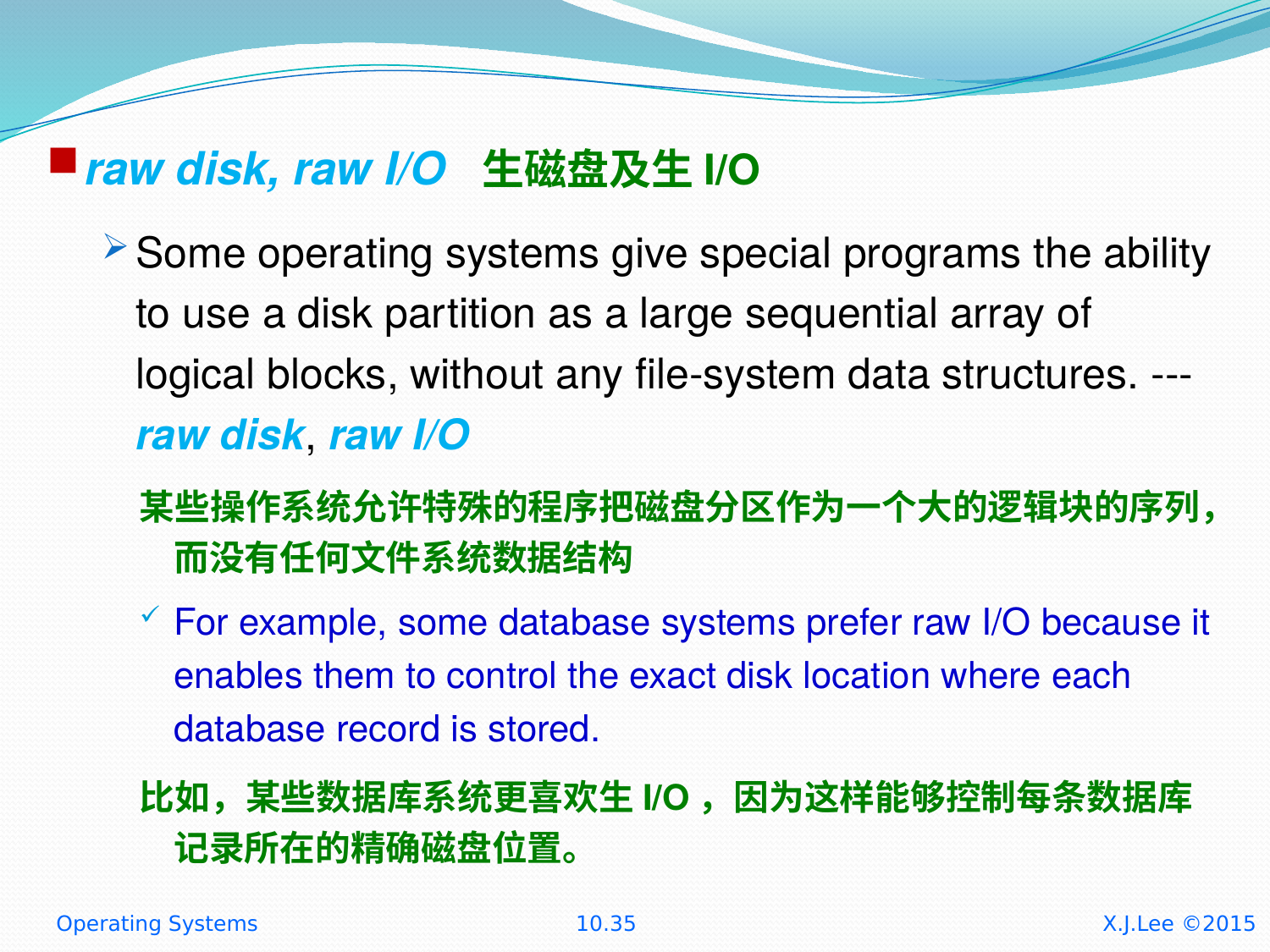

raw disk, raw I/O  生磁盘及生I/O
Some operating systems give special programs the ability to use a disk partition as a large sequential array of logical blocks, without any file-system data structures. ---raw disk, raw I/O
某些操作系统允许特殊的程序把磁盘分区作为一个大的逻辑块的序列，而没有任何文件系统数据结构
For example, some database systems prefer raw I/O because it enables them to control the exact disk location where each database record is stored.
比如，某些数据库系统更喜欢生I/O，因为这样能够控制每条数据库记录所在的精确磁盘位置。
Operating Systems
10.35
X.J.Lee ©2015